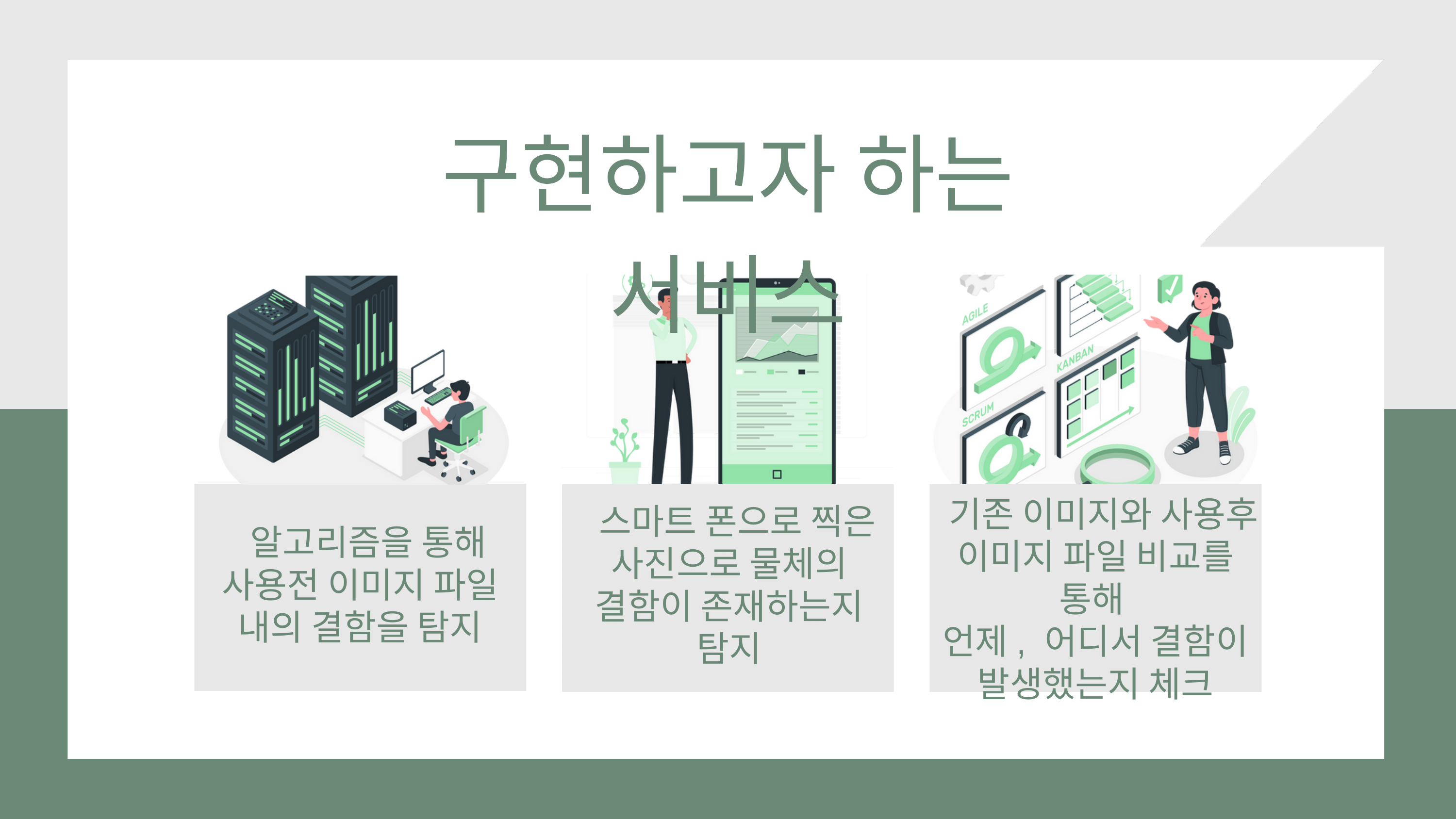

구현하고자 하는 서비스

 기존 이미지와 사용후 이미지 파일 비교를 통해
언제, 어디서 결함이 발생했는지 체크
 스마트 폰으로 찍은 사진으로 물체의 결함이 존재하는지 탐지
 알고리즘을 통해 사용전 이미지 파일 내의 결함을 탐지